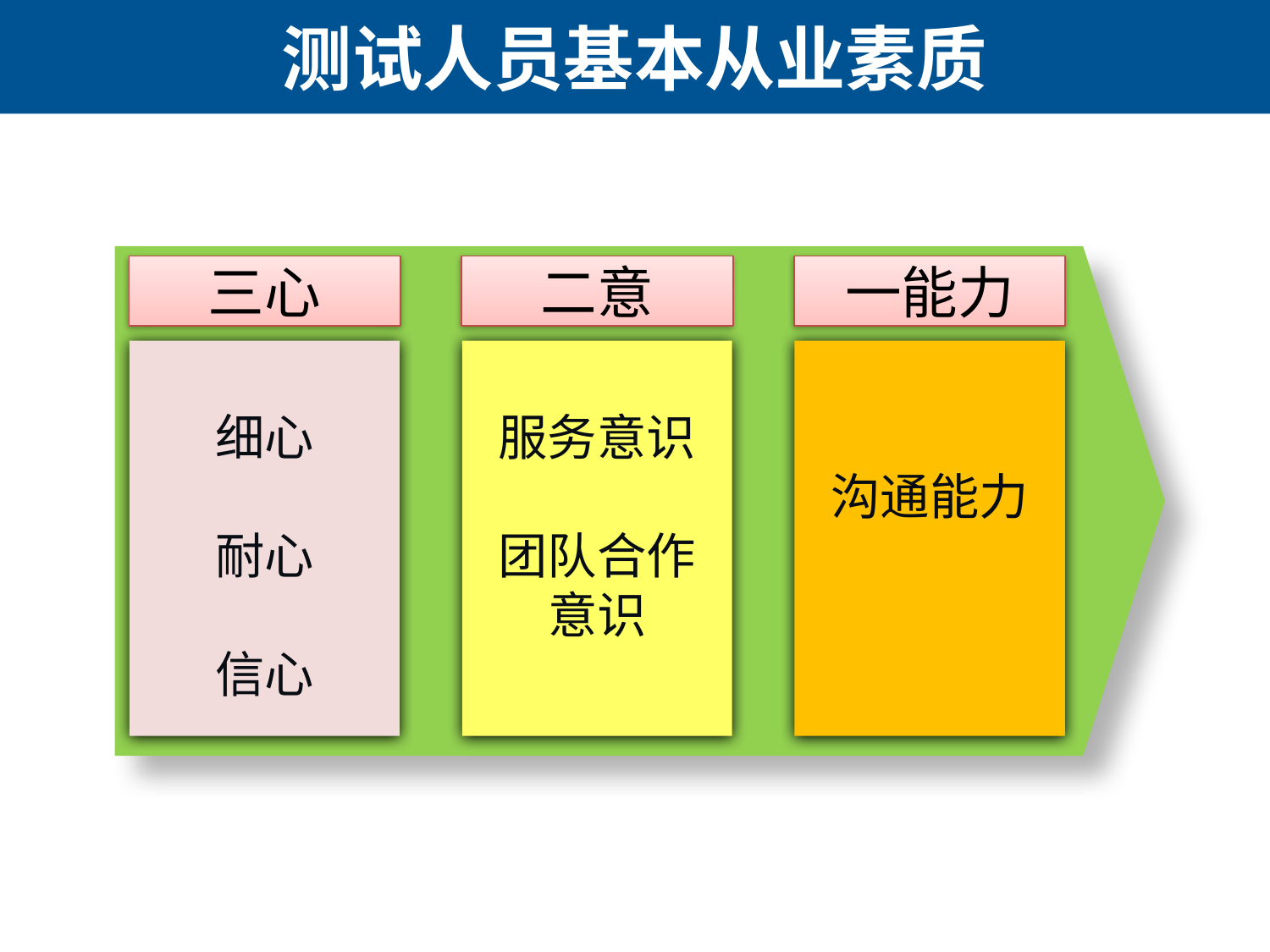

# 测试人员基本从业素质

三心
二意
一能力

细心

耐心

信心

服务意识

团队合作
意识

沟通能力